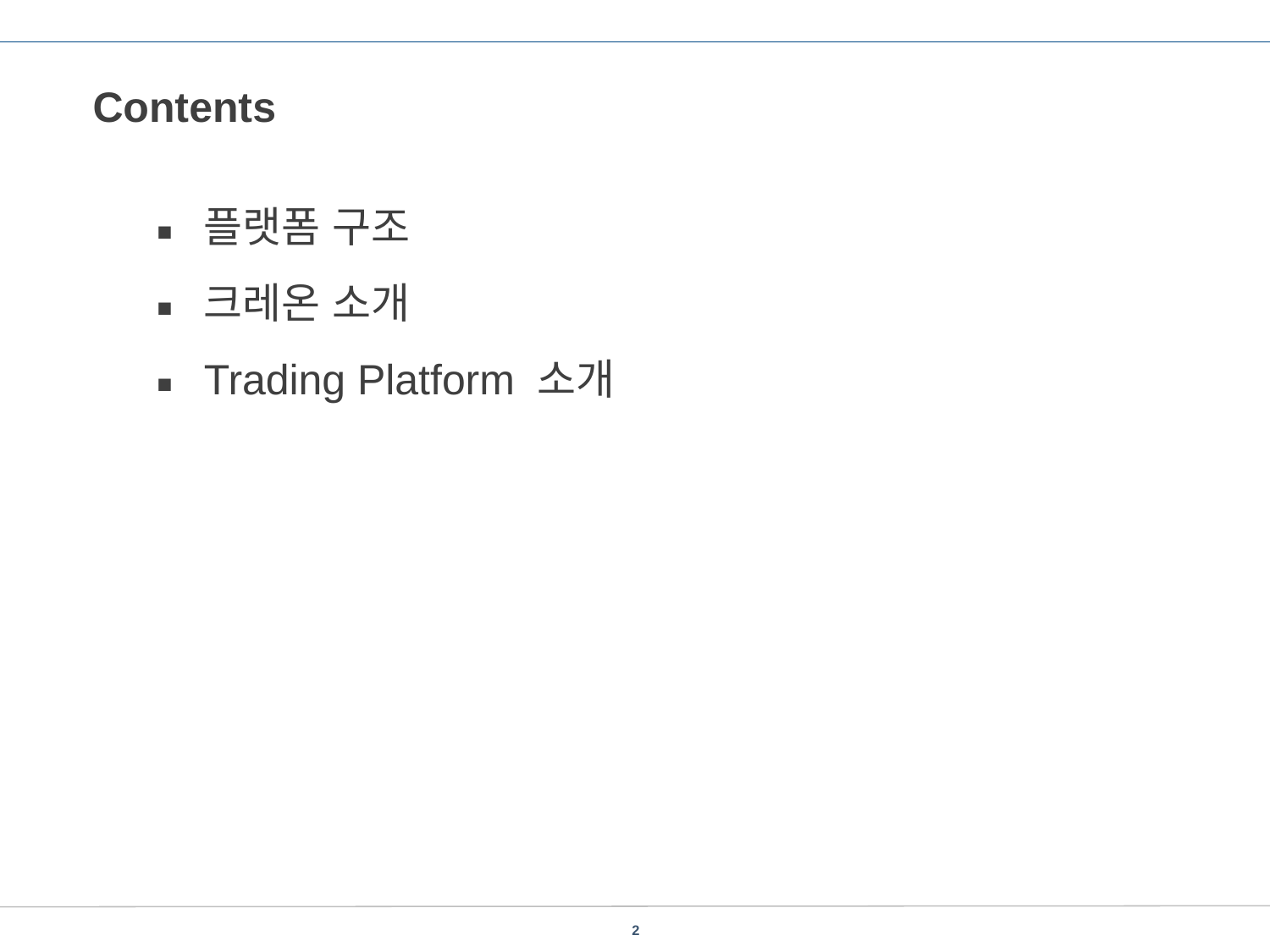

Contents

플랫폼 구조
크레온 소개
Trading Platform 소개

4.6.1. 메인화면(1/3)